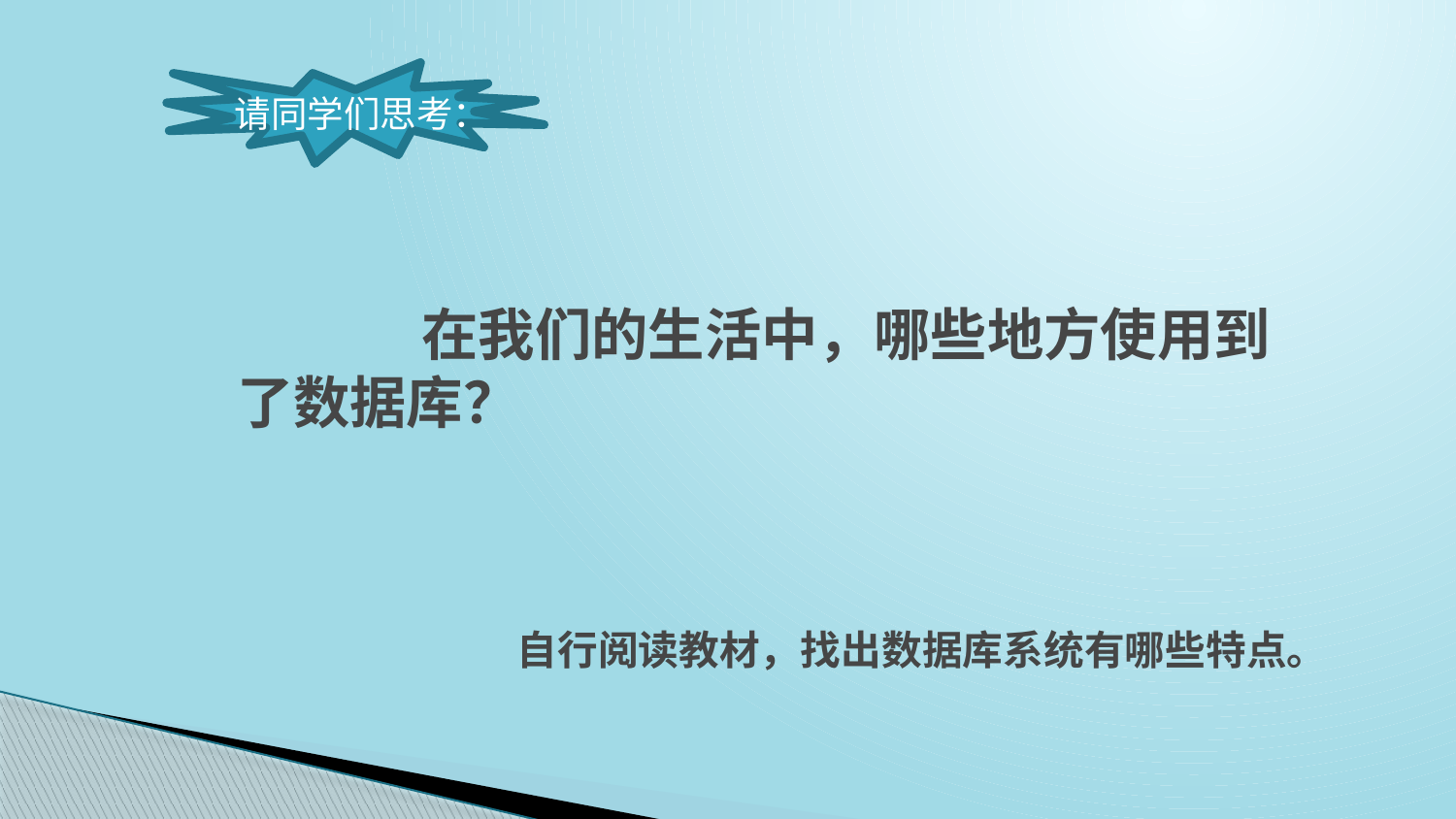

请同学们思考：
	  在我们的生活中，哪些地方使用到了数据库？
自行阅读教材，找出数据库系统有哪些特点。
7